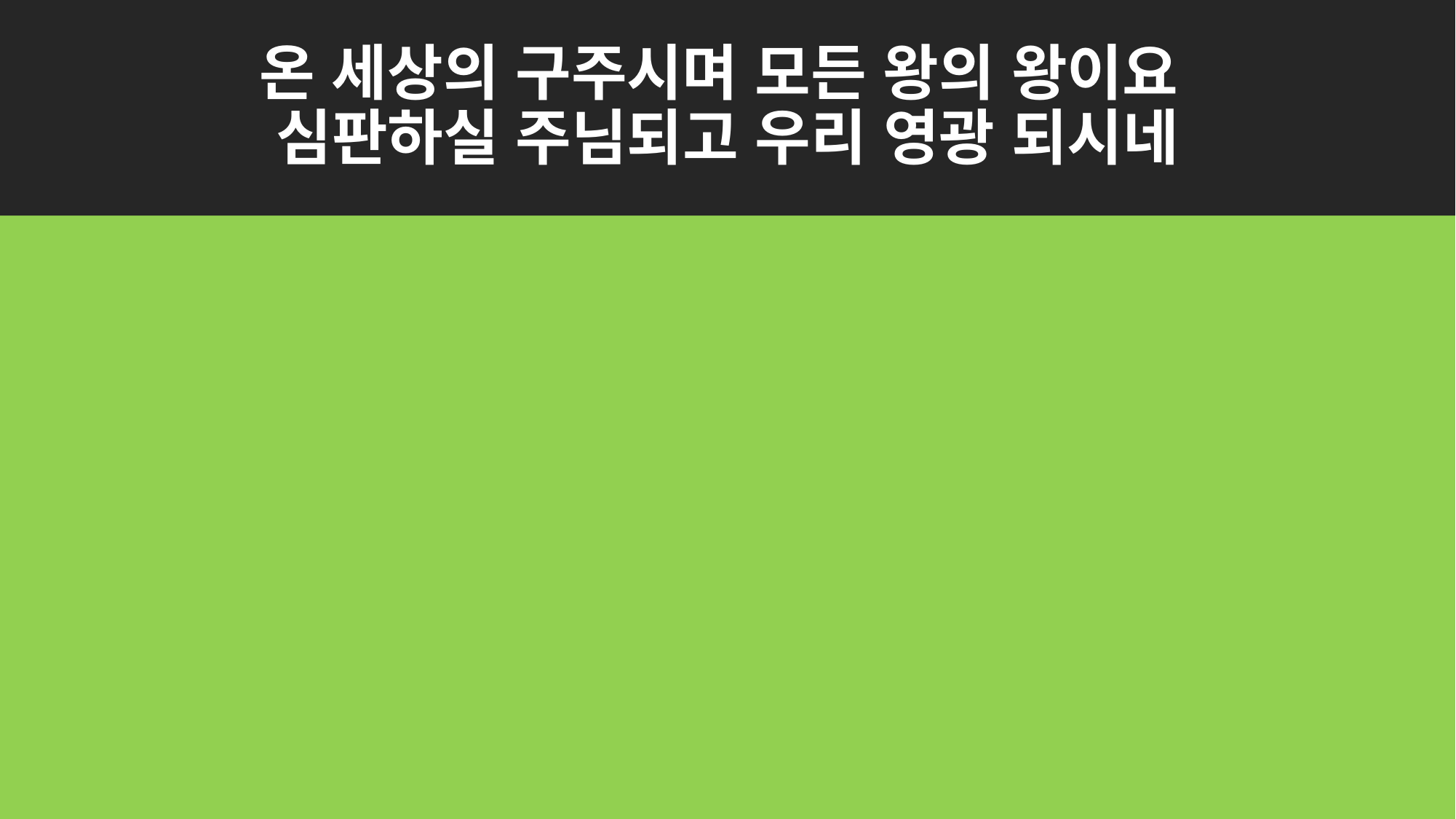

# 온 세상의 구주시며 모든 왕의 왕이요 심판하실 주님되고 우리 영광 되시네